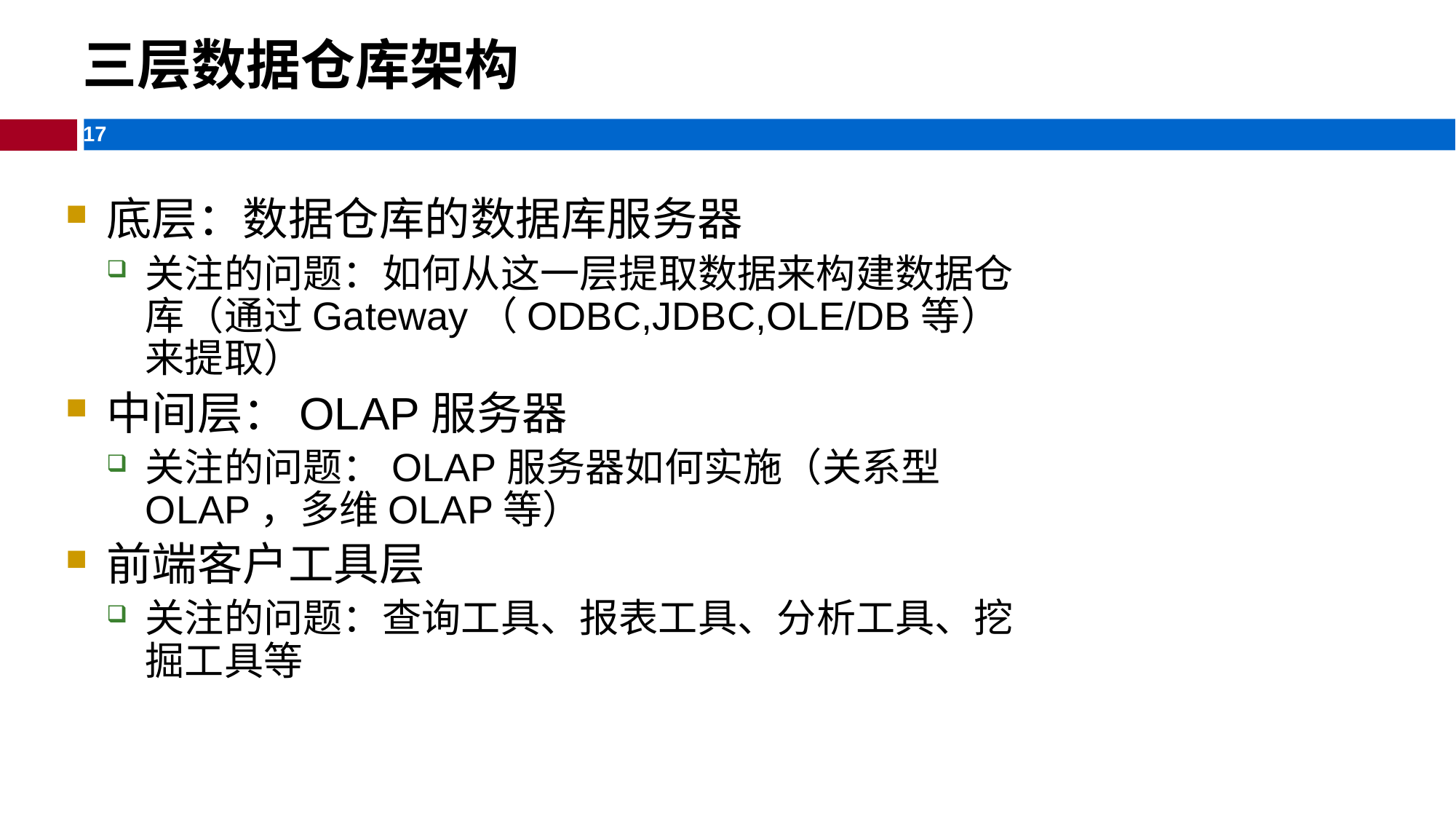

三层数据仓库架构
底层：数据仓库的数据库服务器
关注的问题：如何从这一层提取数据来构建数据仓库（通过Gateway（ODBC,JDBC,OLE/DB等）来提取）
中间层：OLAP服务器
关注的问题：OLAP服务器如何实施（关系型OLAP，多维OLAP等）
前端客户工具层
关注的问题：查询工具、报表工具、分析工具、挖掘工具等